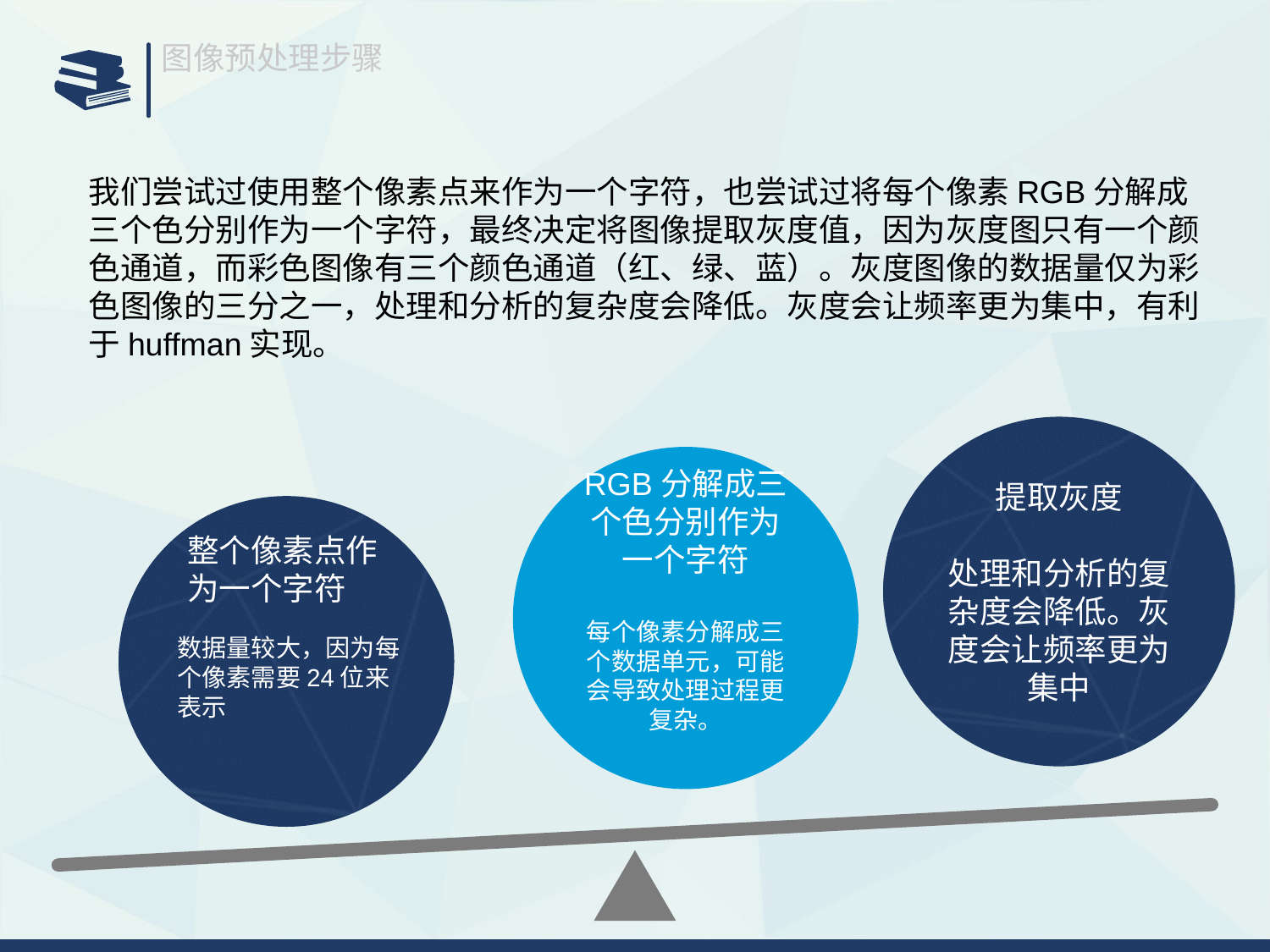

图像预处理步骤

我们尝试过使用整个像素点来作为一个字符，也尝试过将每个像素RGB分解成三个色分别作为一个字符，最终决定将图像提取灰度值，因为灰度图只有一个颜色通道，而彩色图像有三个颜色通道（红、绿、蓝）。灰度图像的数据量仅为彩色图像的三分之一，处理和分析的复杂度会降低。灰度会让频率更为集中，有利于huffman实现。
提取灰度

处理和分析的复杂度会降低。灰度会让频率更为集中
RGB分解成三个色分别作为一个字符

每个像素分解成三个数据单元，可能会导致处理过程更复杂。

整个像素点作为一个字符
数据量较大，因为每个像素需要24位来表示